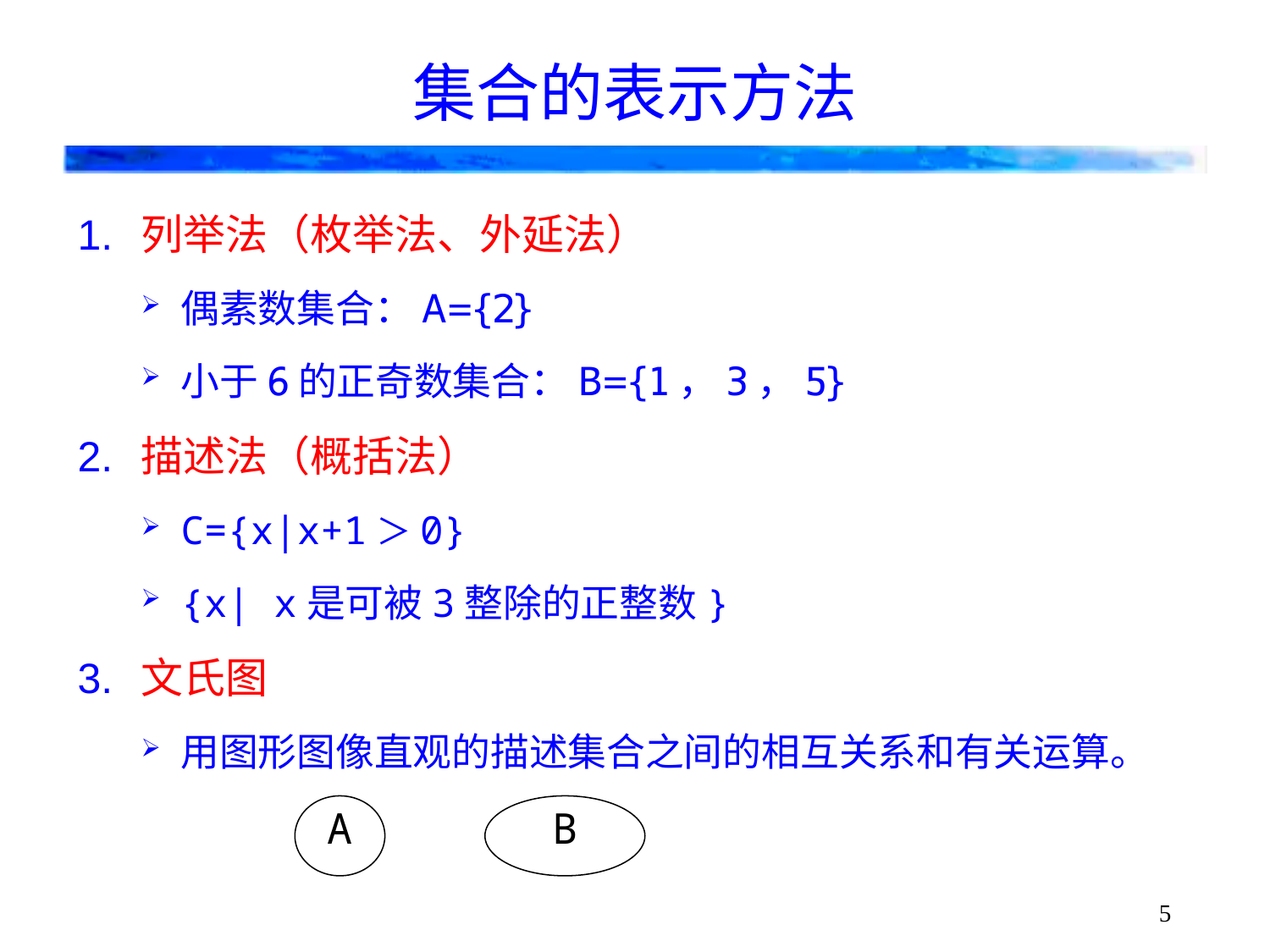

# 集合的表示方法
列举法（枚举法、外延法）
偶素数集合：A={2}
小于6的正奇数集合：B={1，3，5}
描述法（概括法）
C={x|x+1＞0}
{x| x是可被3整除的正整数}
文氏图
用图形图像直观的描述集合之间的相互关系和有关运算。
A
B
5